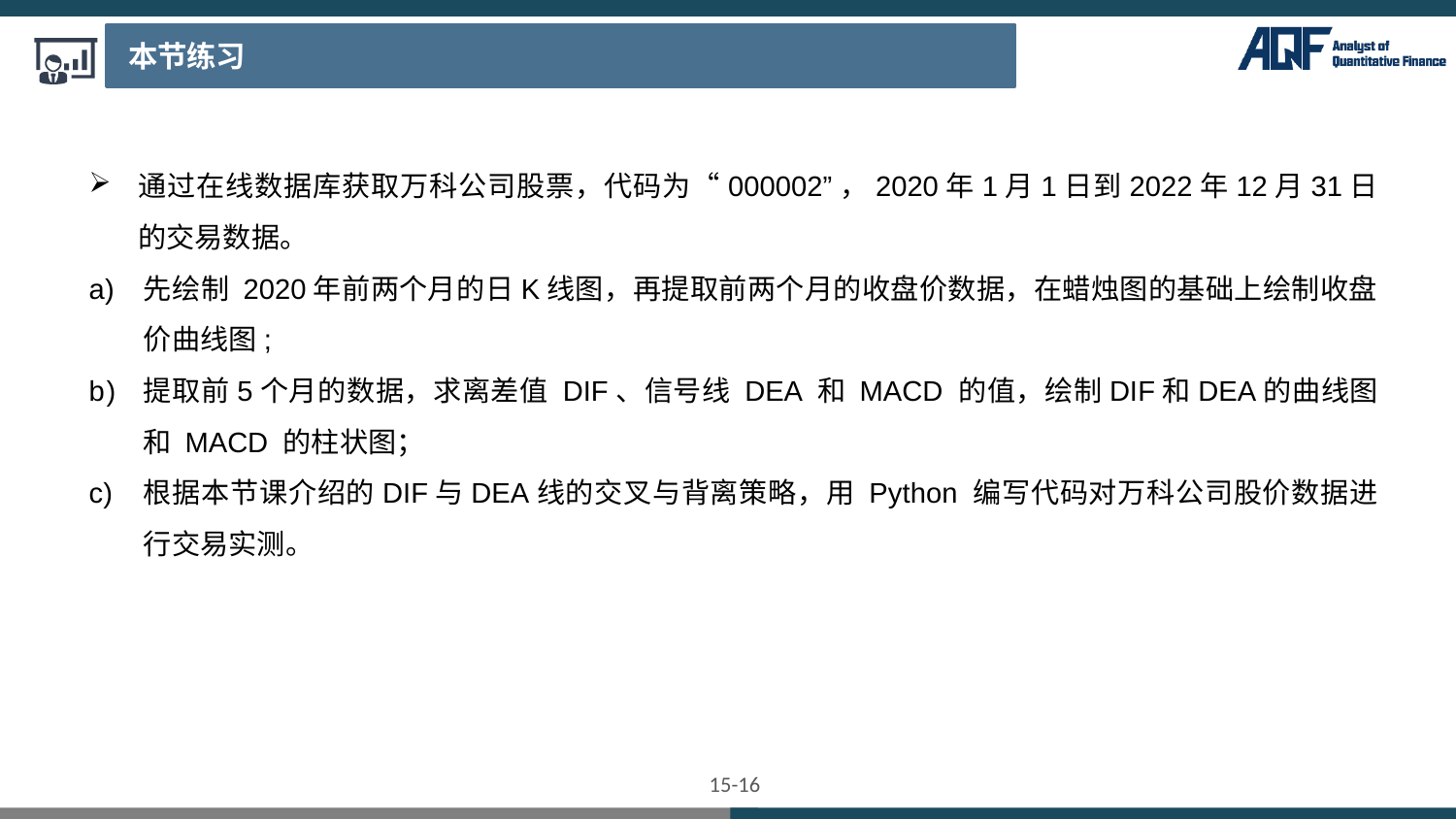

本节练习
通过在线数据库获取万科公司股票，代码为“000002”，2020年1月1日到2022年12月31日的交易数据。
先绘制 2020年前两个月的日K线图，再提取前两个月的收盘价数据，在蜡烛图的基础上绘制收盘价曲线图;
提取前5个月的数据，求离差值 DIF、信号线 DEA 和 MACD 的值，绘制DIF和DEA的曲线图和 MACD 的柱状图；
根据本节课介绍的DIF与DEA线的交叉与背离策略，用 Python 编写代码对万科公司股价数据进行交易实测。